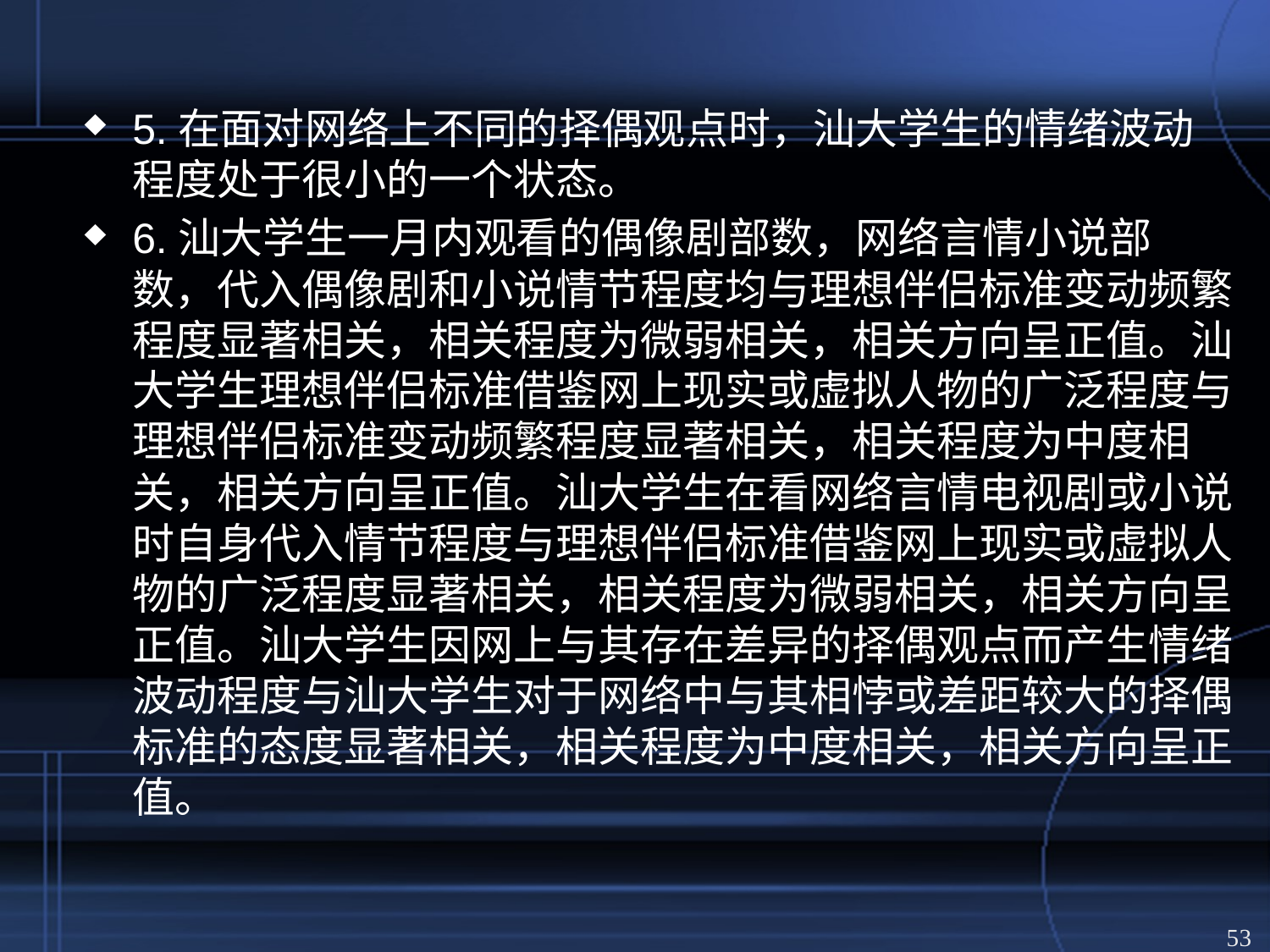

#
5.在面对网络上不同的择偶观点时，汕大学生的情绪波动程度处于很小的一个状态。
6.汕大学生一月内观看的偶像剧部数，网络言情小说部数，代入偶像剧和小说情节程度均与理想伴侣标准变动频繁程度显著相关，相关程度为微弱相关，相关方向呈正值。汕大学生理想伴侣标准借鉴网上现实或虚拟人物的广泛程度与理想伴侣标准变动频繁程度显著相关，相关程度为中度相关，相关方向呈正值。汕大学生在看网络言情电视剧或小说时自身代入情节程度与理想伴侣标准借鉴网上现实或虚拟人物的广泛程度显著相关，相关程度为微弱相关，相关方向呈正值。汕大学生因网上与其存在差异的择偶观点而产生情绪波动程度与汕大学生对于网络中与其相悖或差距较大的择偶标准的态度显著相关，相关程度为中度相关，相关方向呈正值。

53